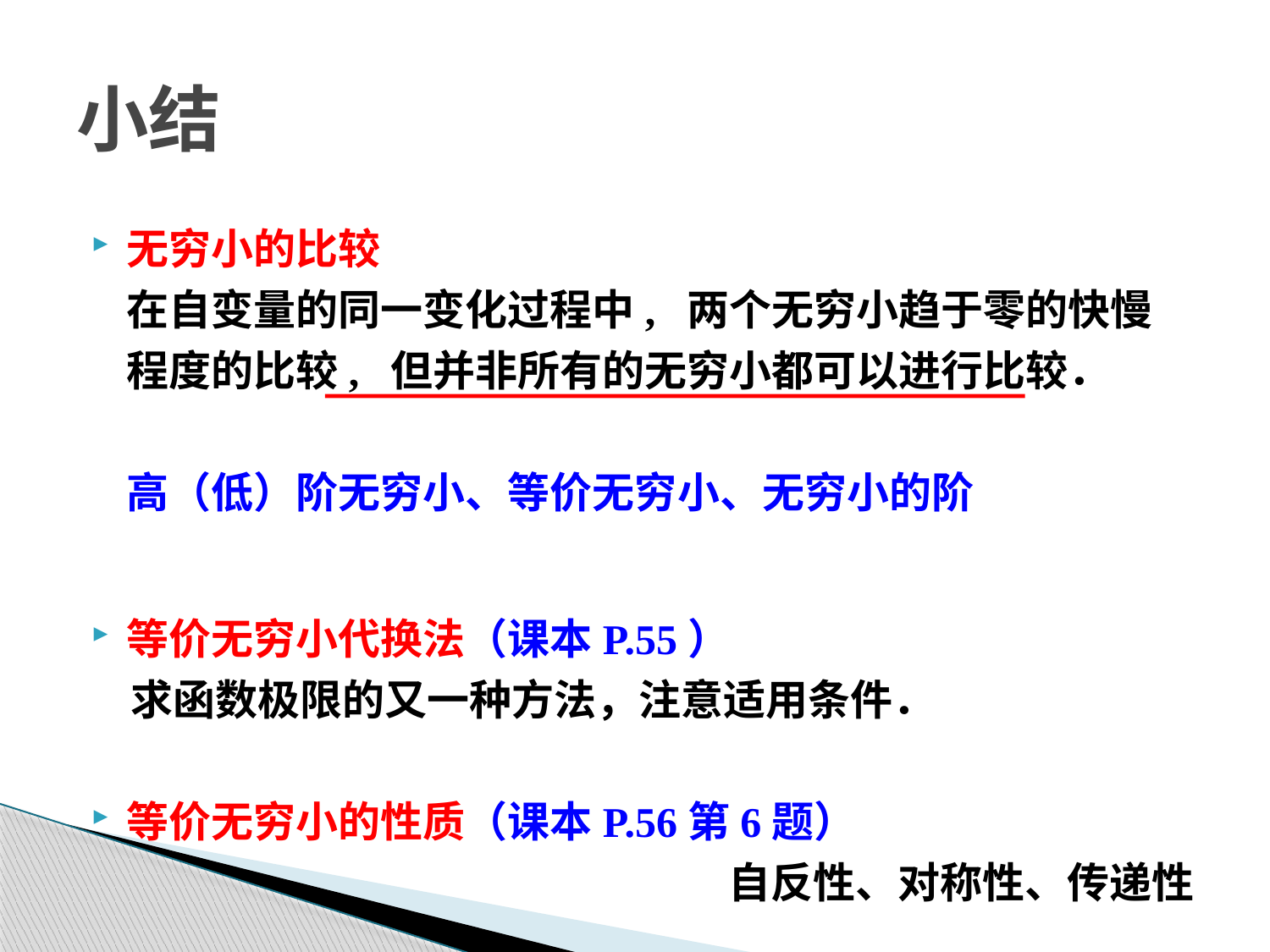

# 小结
无穷小的比较
	在自变量的同一变化过程中,  两个无穷小趋于零的快慢程度的比较,  但并非所有的无穷小都可以进行比较．

	高（低）阶无穷小、等价无穷小、无穷小的阶

等价无穷小代换法（课本P.55）
求函数极限的又一种方法，注意适用条件．

等价无穷小的性质（课本P.56第6题）
自反性、对称性、传递性